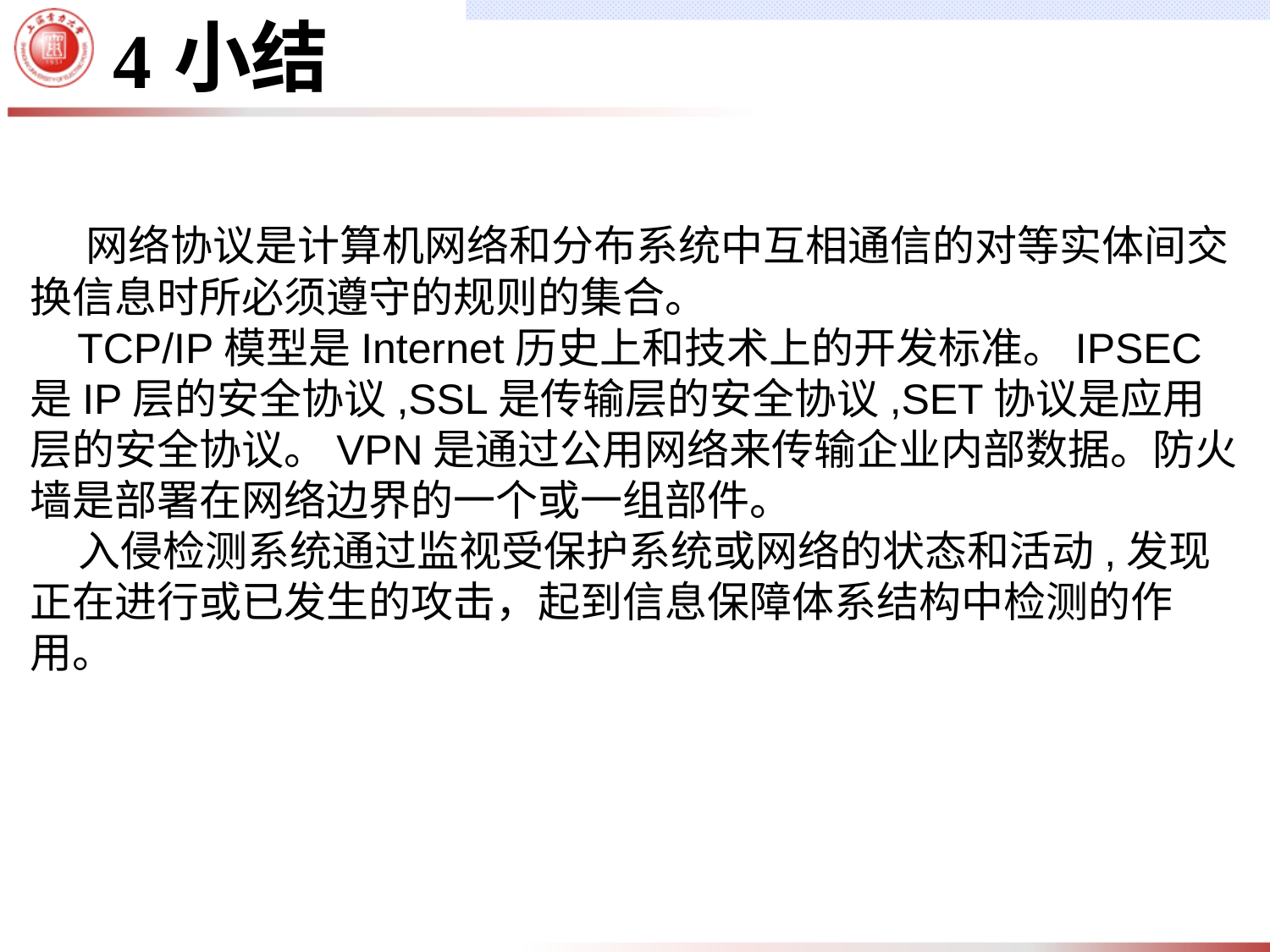

4
小结
    网络协议是计算机网络和分布系统中互相通信的对等实体间交换信息时所必须遵守的规则的集合。
    TCP/IP模型是Internet历史上和技术上的开发标准。IPSEC是IP层的安全协议,SSL是传输层的安全协议,SET协议是应用层的安全协议。VPN是通过公用网络来传输企业内部数据。防火墙是部署在网络边界的一个或一组部件。
    入侵检测系统通过监视受保护系统或网络的状态和活动,发现正在进行或已发生的攻击，起到信息保障体系结构中检测的作用。